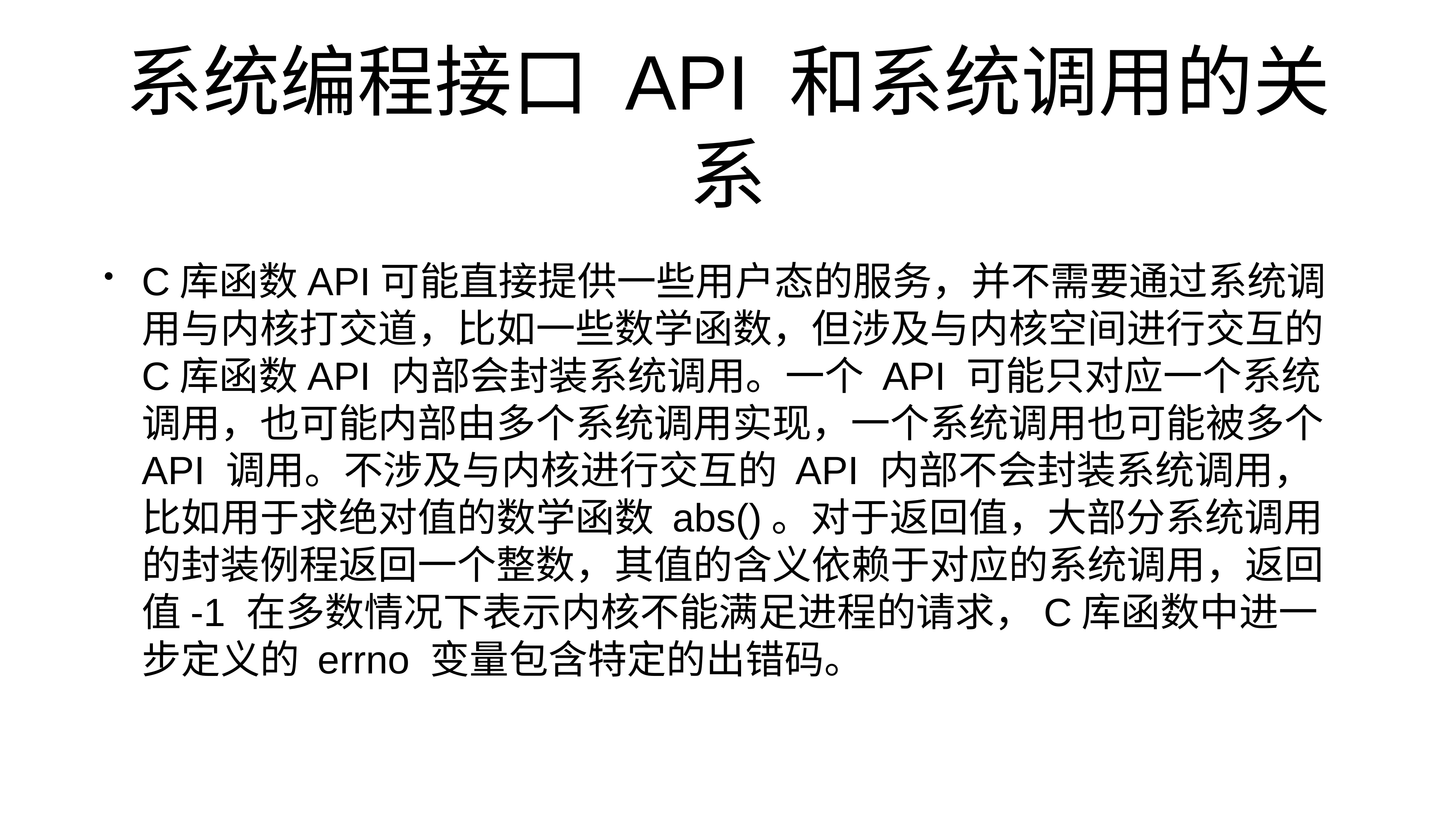

# 系统编程接口 API 和系统调用的关系
C库函数API可能直接提供一些用户态的服务，并不需要通过系统调用与内核打交道，比如一些数学函数，但涉及与内核空间进行交互的C库函数API 内部会封装系统调用。一个 API 可能只对应一个系统调用，也可能内部由多个系统调用实现，一个系统调用也可能被多个 API 调用。不涉及与内核进行交互的 API 内部不会封装系统调用，比如用于求绝对值的数学函数 abs()。对于返回值，大部分系统调用的封装例程返回一个整数，其值的含义依赖于对应的系统调用，返回值-1 在多数情况下表示内核不能满足进程的请求，C库函数中进一步定义的 errno 变量包含特定的出错码。